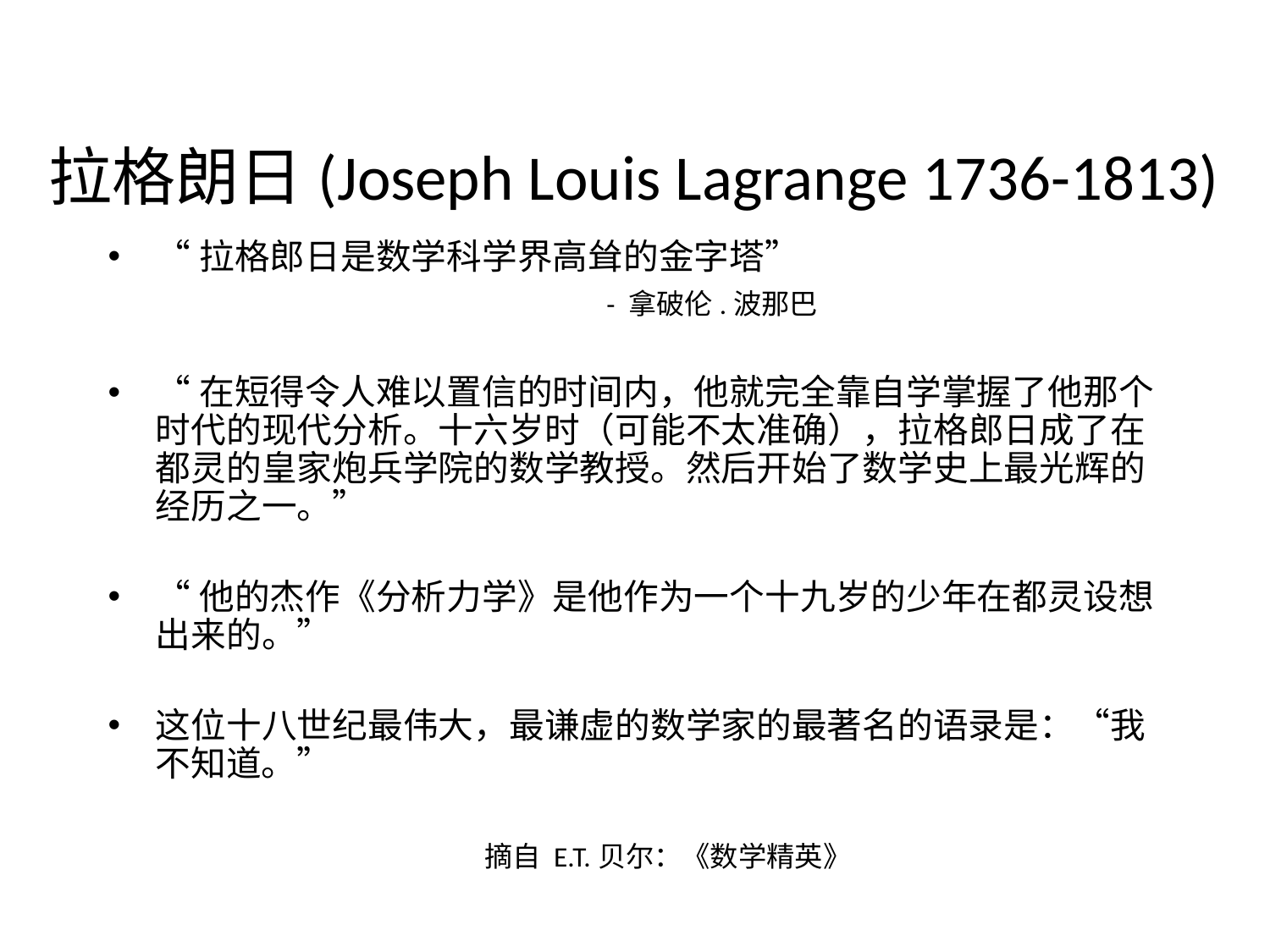

# 拉格朗日(Joseph Louis Lagrange 1736-1813)
“拉格郎日是数学科学界高耸的金字塔”
                                                              - 拿破伦.波那巴

“在短得令人难以置信的时间内，他就完全靠自学掌握了他那个时代的现代分析。十六岁时（可能不太准确），拉格郎日成了在都灵的皇家炮兵学院的数学教授。然后开始了数学史上最光辉的经历之一。”

“他的杰作《分析力学》是他作为一个十九岁的少年在都灵设想出来的。”

这位十八世纪最伟大，最谦虚的数学家的最著名的语录是：“我不知道。”

                                               摘自 E.T.贝尔：《数学精英》